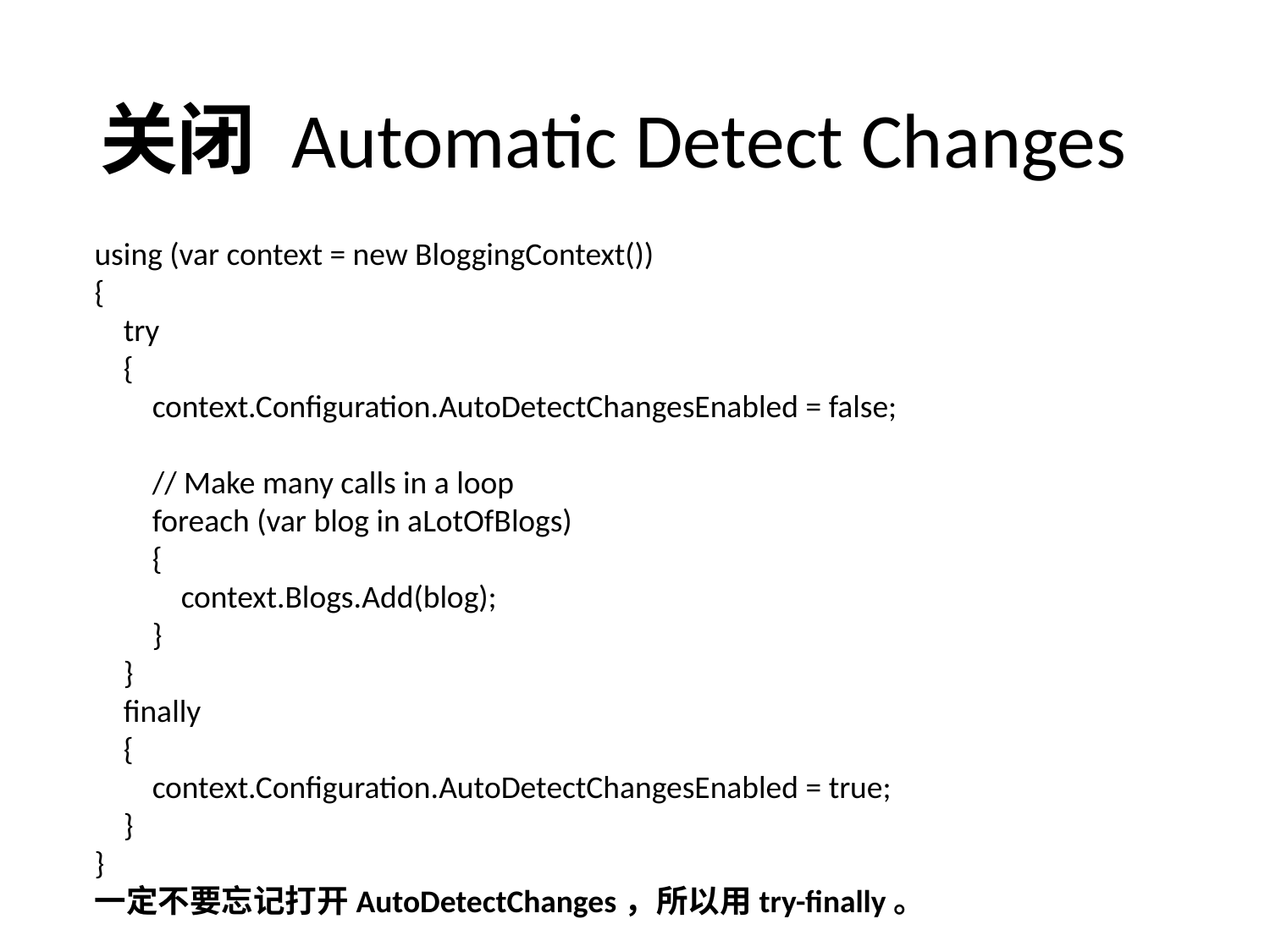

# 关闭 Automatic Detect Changes
using (var context = new BloggingContext())
{
    try
    {
        context.Configuration.AutoDetectChangesEnabled = false;

        // Make many calls in a loop
        foreach (var blog in aLotOfBlogs)
        {
            context.Blogs.Add(blog);
        }
    }
    finally
    {
        context.Configuration.AutoDetectChangesEnabled = true;
    }
}
一定不要忘记打开AutoDetectChanges，所以用try-finally。